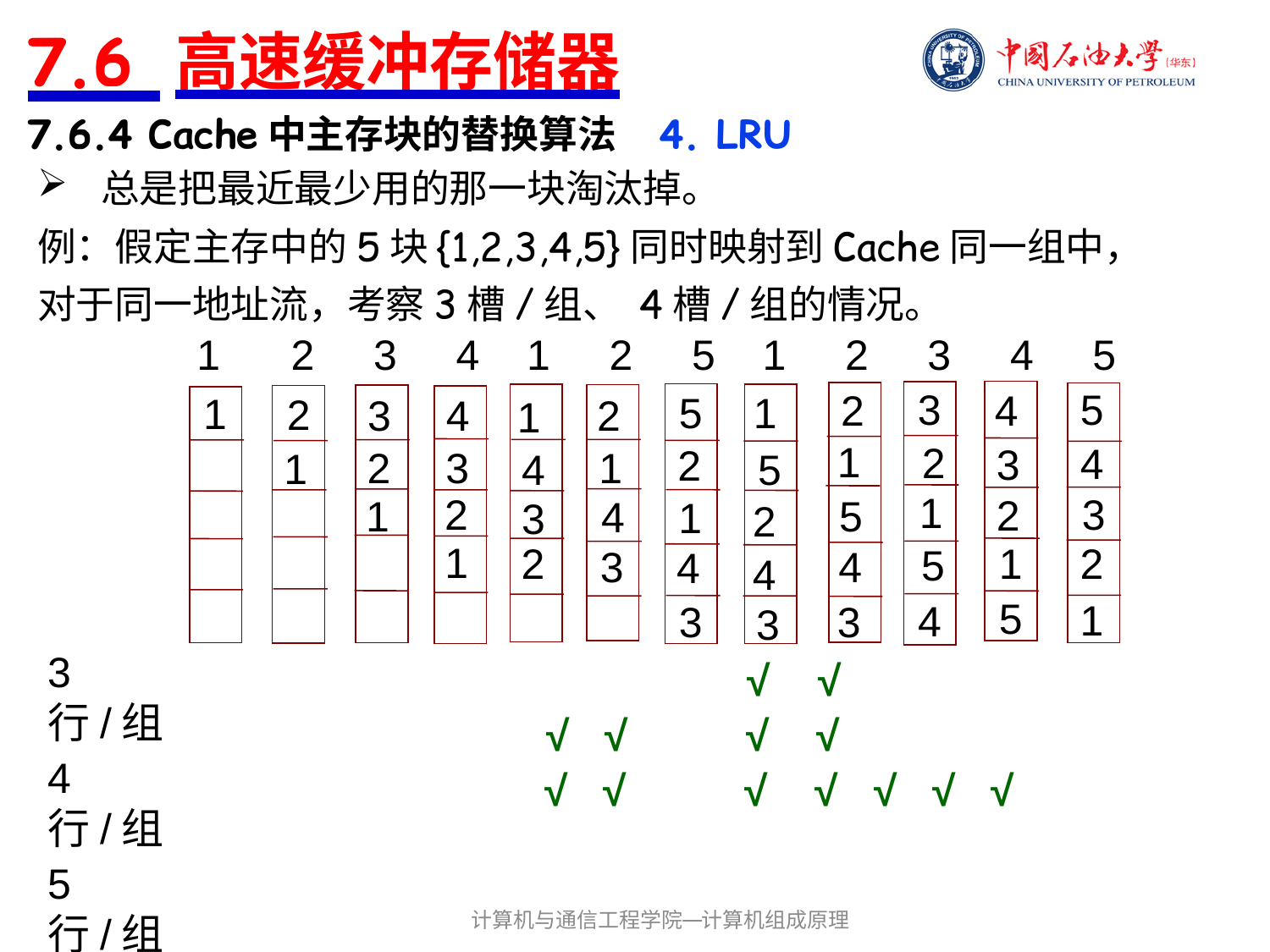

# 7.6 高速缓冲存储器
7.6.4 Cache中主存块的替换算法
4. LRU
总是把最近最少用的那一块淘汰掉。
例：假定主存中的5块{1,2,3,4,5}同时映射到Cache同一组中，对于同一地址流，考察3槽/组、 4槽/组的情况。
 1      2     3     4    1     2     5    1     2     3     4     5

3

5
4

 2

 5
1

 1
 2
 4
2
 3
1
1

2

4
3

2

2

3

1
1
4
 5

1

2
3
2

1
5

4

1
3
2

1

1
2
2

5
4

3

4

4

5

1

4

3
3

3
3行/组
4行/组
5行/组
                                                √    √
                               √   √          √    √
                               √   √          √    √   √   √   √
计算机与通信工程学院—计算机组成原理
81